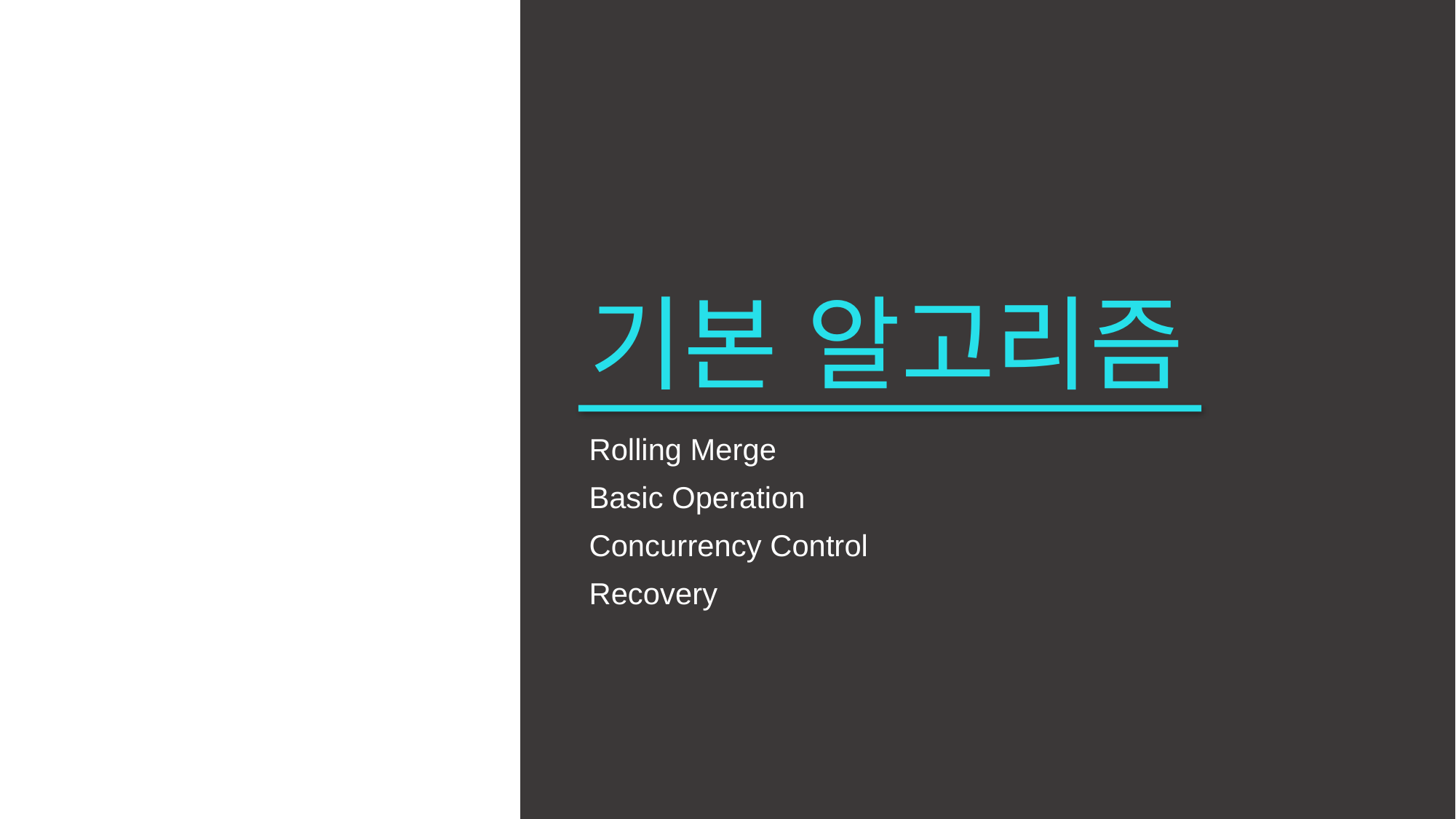

기본 알고리즘

Rolling Merge
Basic Operation
Concurrency Control
Recovery